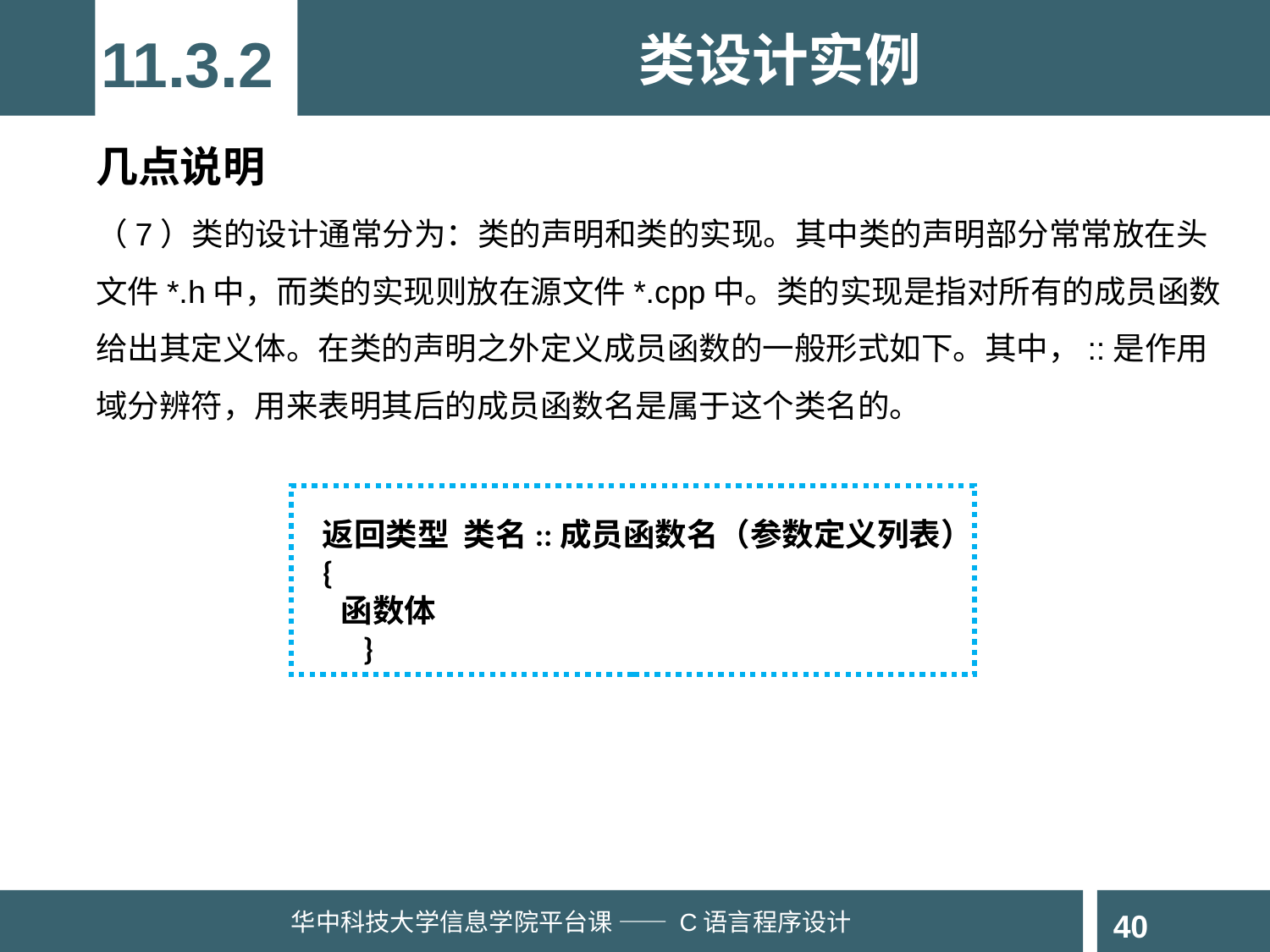

11.3.2
类设计实例
几点说明
（7）类的设计通常分为：类的声明和类的实现。其中类的声明部分常常放在头文件*.h中，而类的实现则放在源文件*.cpp中。类的实现是指对所有的成员函数给出其定义体。在类的声明之外定义成员函数的一般形式如下。其中，::是作用域分辨符，用来表明其后的成员函数名是属于这个类名的。

返回类型  类名::成员函数名（参数定义列表）
{
函数体
   }